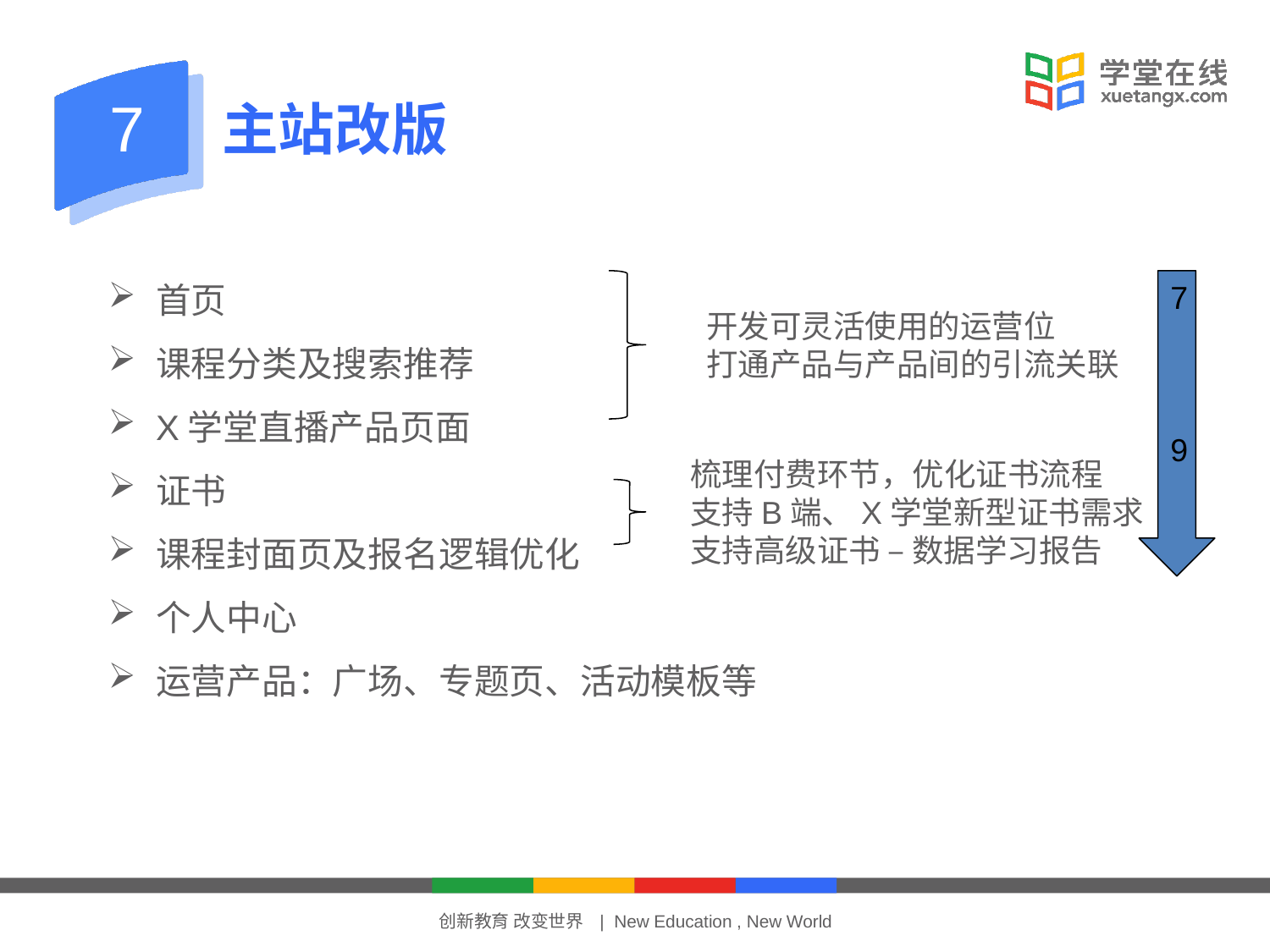

7
主站改版
首页
课程分类及搜索推荐
X学堂直播产品页面
证书
课程封面页及报名逻辑优化
个人中心
运营产品：广场、专题页、活动模板等

7

9

开发可灵活使用的运营位
打通产品与产品间的引流关联
梳理付费环节，优化证书流程
支持B端、X学堂新型证书需求
支持高级证书 – 数据学习报告